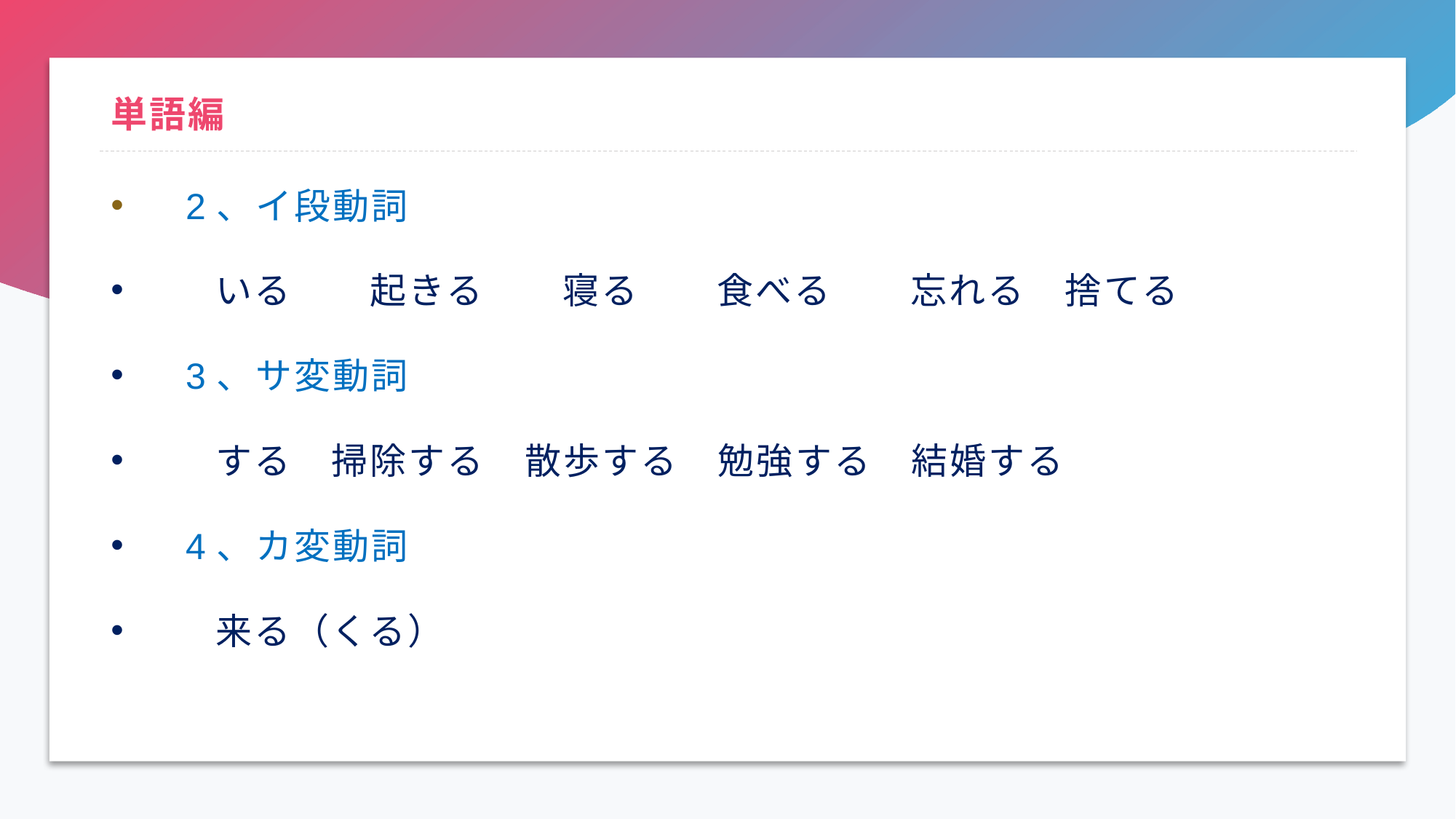

# 単語編
　2、イ段動詞
　　いる　　起きる　　寝る　　食べる　　忘れる　捨てる
　3、サ変動詞
　　する　掃除する　散歩する　勉強する　結婚する
　4、カ変動詞
　　来る（くる）